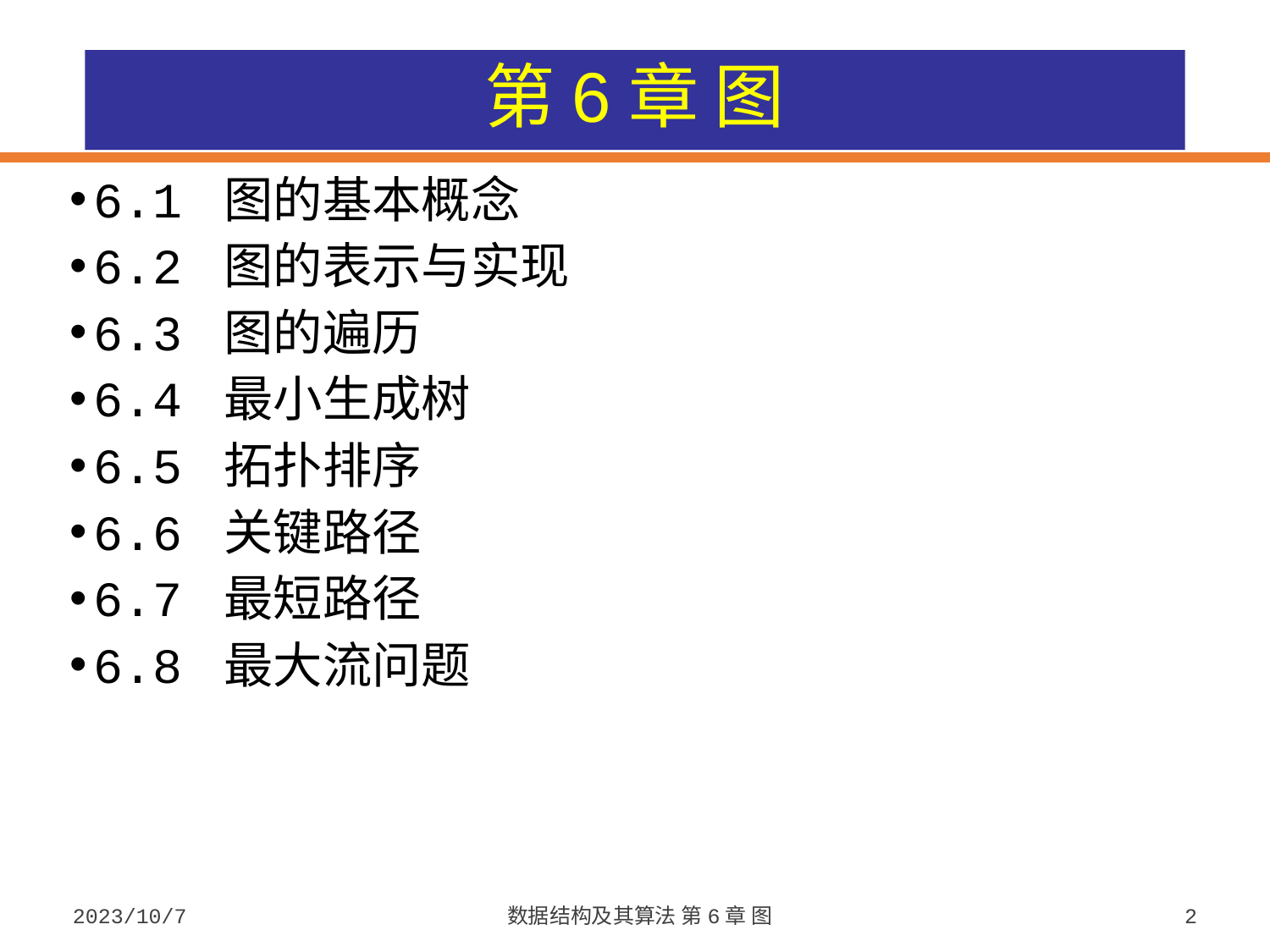

# 第6章 图
6.1 图的基本概念
6.2 图的表示与实现
6.3 图的遍历
6.4 最小生成树
6.5 拓扑排序
6.6 关键路径
6.7 最短路径
6.8 最大流问题
2023/10/7
数据结构及其算法 第6章 图
2